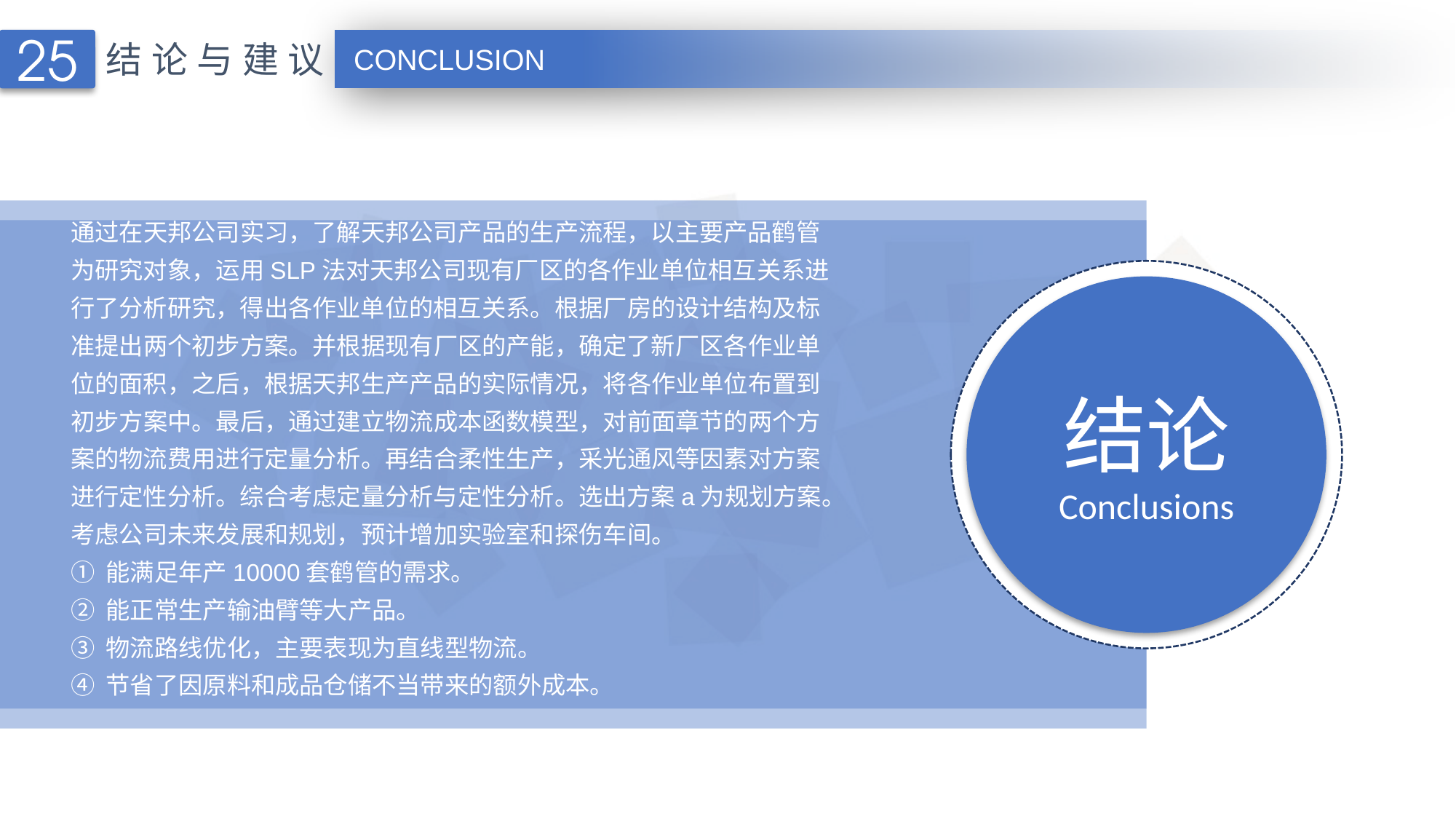

25

结论与建议
CONCLUSION

通过在天邦公司实习，了解天邦公司产品的生产流程，以主要产品鹤管为研究对象，运用SLP法对天邦公司现有厂区的各作业单位相互关系进行了分析研究，得出各作业单位的相互关系。根据厂房的设计结构及标准提出两个初步方案。并根据现有厂区的产能，确定了新厂区各作业单位的面积，之后，根据天邦生产产品的实际情况，将各作业单位布置到初步方案中。最后，通过建立物流成本函数模型，对前面章节的两个方案的物流费用进行定量分析。再结合柔性生产，采光通风等因素对方案进行定性分析。综合考虑定量分析与定性分析。选出方案a为规划方案。考虑公司未来发展和规划，预计增加实验室和探伤车间。
① 能满足年产10000套鹤管的需求。
② 能正常生产输油臂等大产品。
③ 物流路线优化，主要表现为直线型物流。
④ 节省了因原料和成品仓储不当带来的额外成本。

结论
Conclusions